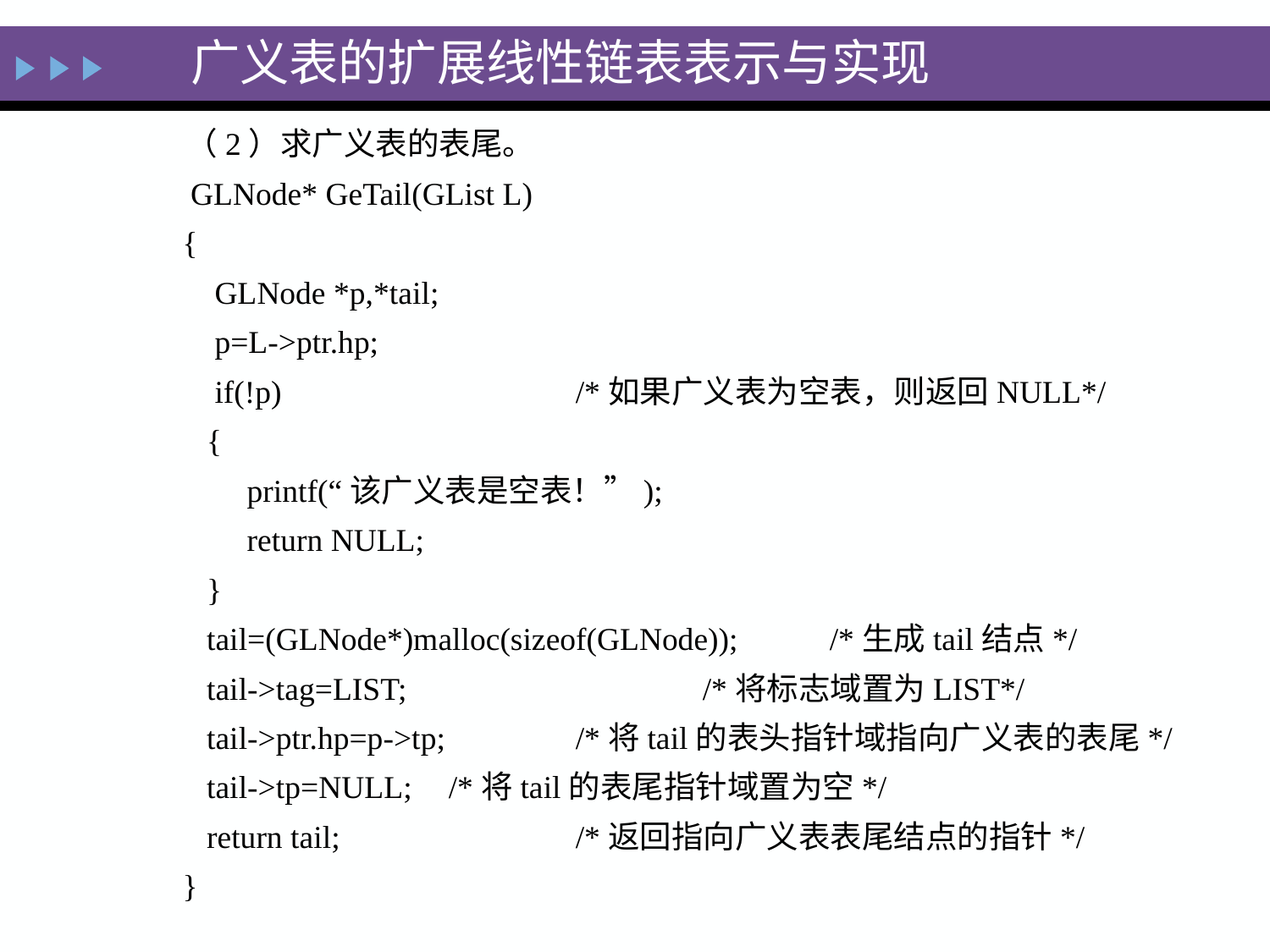

# 广义表的扩展线性链表表示与实现
     （2）求广义表的表尾。
      GLNode* GeTail(GList L)
     {
         GLNode *p,*tail;
         p=L->ptr.hp;
         if(!p) 			/*如果广义表为空表，则返回NULL*/
        {
             printf(“该广义表是空表！”);
             return NULL;
        }
        tail=(GLNode*)malloc(sizeof(GLNode));	/*生成tail结点*/
        tail->tag=LIST; 			/*将标志域置为LIST*/
        tail->ptr.hp=p->tp; 	/*将tail的表头指针域指向广义表的表尾*/
        tail->tp=NULL; 	/*将tail的表尾指针域置为空*/
        return tail; 		/*返回指向广义表表尾结点的指针*/
     }